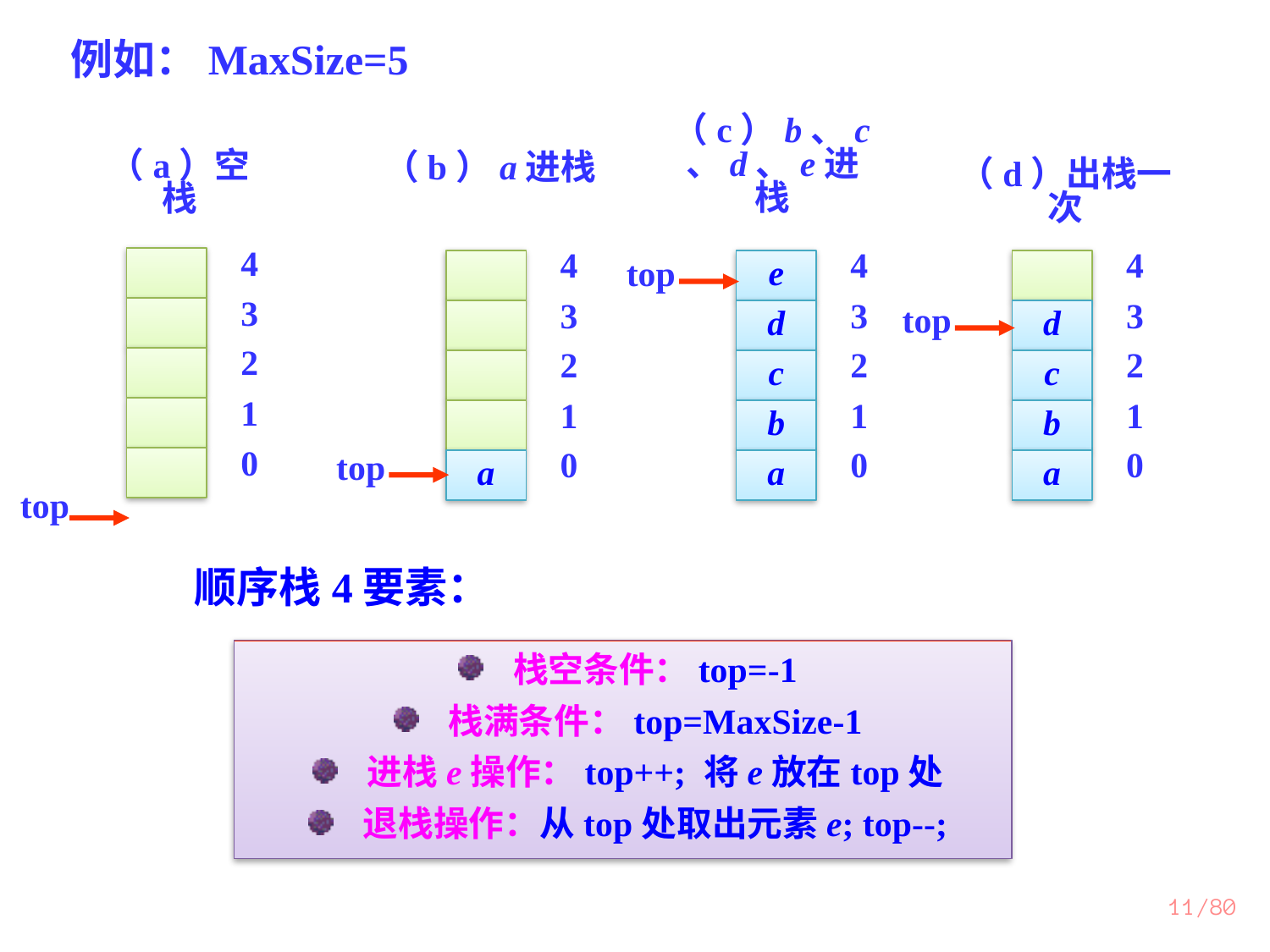

例如：MaxSize=5
（c）b、c、d、e进栈
（a）空栈
4

3

2

1

0

top

（b）a进栈
（d）出栈一次
4

3

2

1

0
top
a

4
e
top

3
d
2
c
1
b
0
a
4

3
top
d

2
c
1
b
0
a

顺序栈4要素：
  栈空条件：top=-1
  栈满条件：top=MaxSize-1
  进栈e操作：top++; 将e放在top处
  退栈操作：从top处取出元素e; top--;
11/80